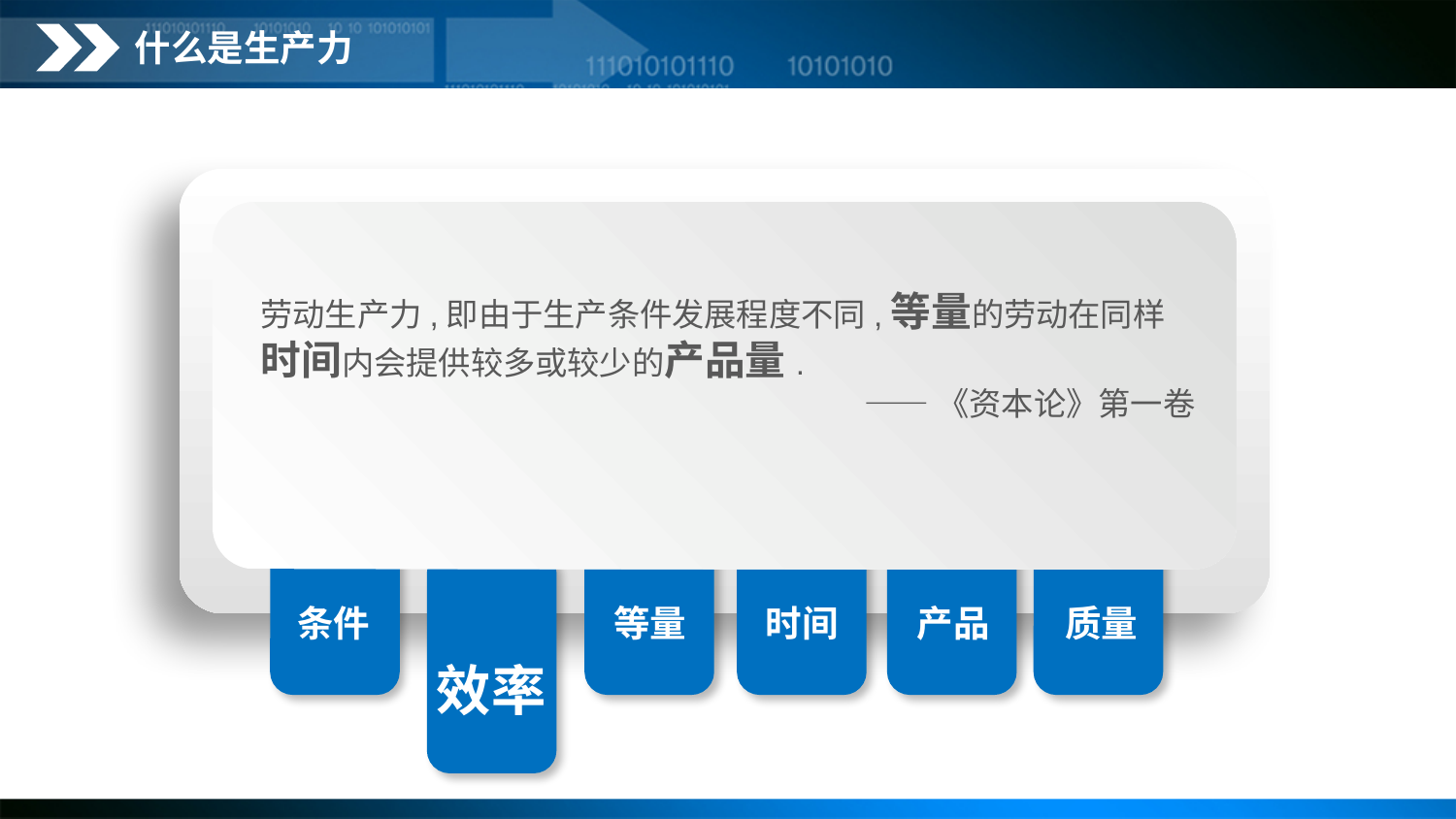

什么是生产力

劳动生产力,即由于生产条件发展程度不同,等量的劳动在同样时间内会提供较多或较少的产品量.
	 ——《资本论》第一卷

条件

等量

时间

产品

质量

效率